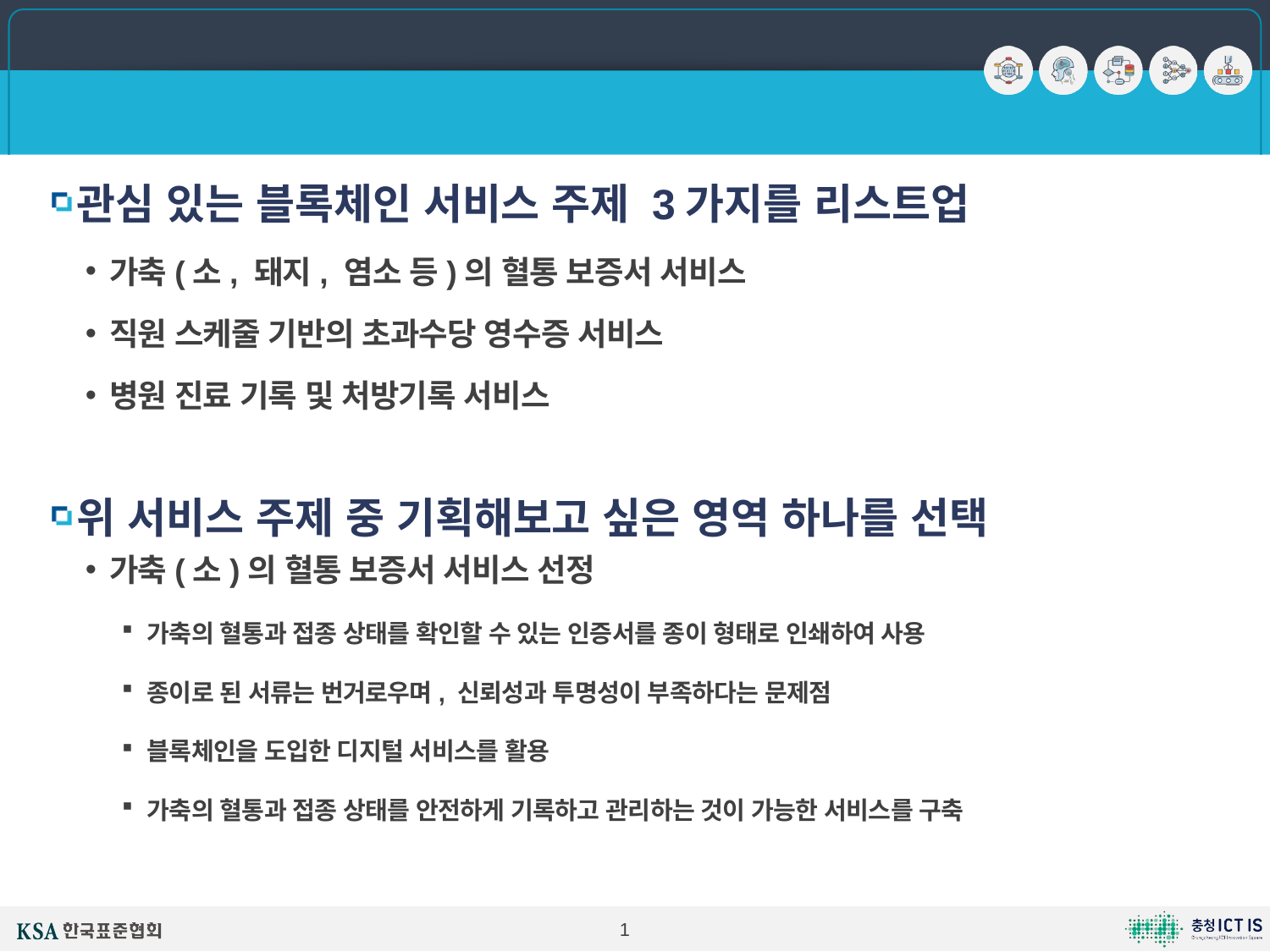

1. 웹프로젝트 템플릿으로 배우는 프로젝트 기획 및 설계
# 주제 선택하기
관심 있는 블록체인 서비스 주제 3가지를 리스트업
가축(소, 돼지, 염소 등)의 혈통 보증서 서비스
직원 스케줄 기반의 초과수당 영수증 서비스
병원 진료 기록 및 처방기록 서비스

위 서비스 주제 중 기획해보고 싶은 영역 하나를 선택
가축(소)의 혈통 보증서 서비스 선정
가축의 혈통과 접종 상태를 확인할 수 있는 인증서를 종이 형태로 인쇄하여 사용
종이로 된 서류는 번거로우며, 신뢰성과 투명성이 부족하다는 문제점
블록체인을 도입한 디지털 서비스를 활용
가축의 혈통과 접종 상태를 안전하게 기록하고 관리하는 것이 가능한 서비스를 구축